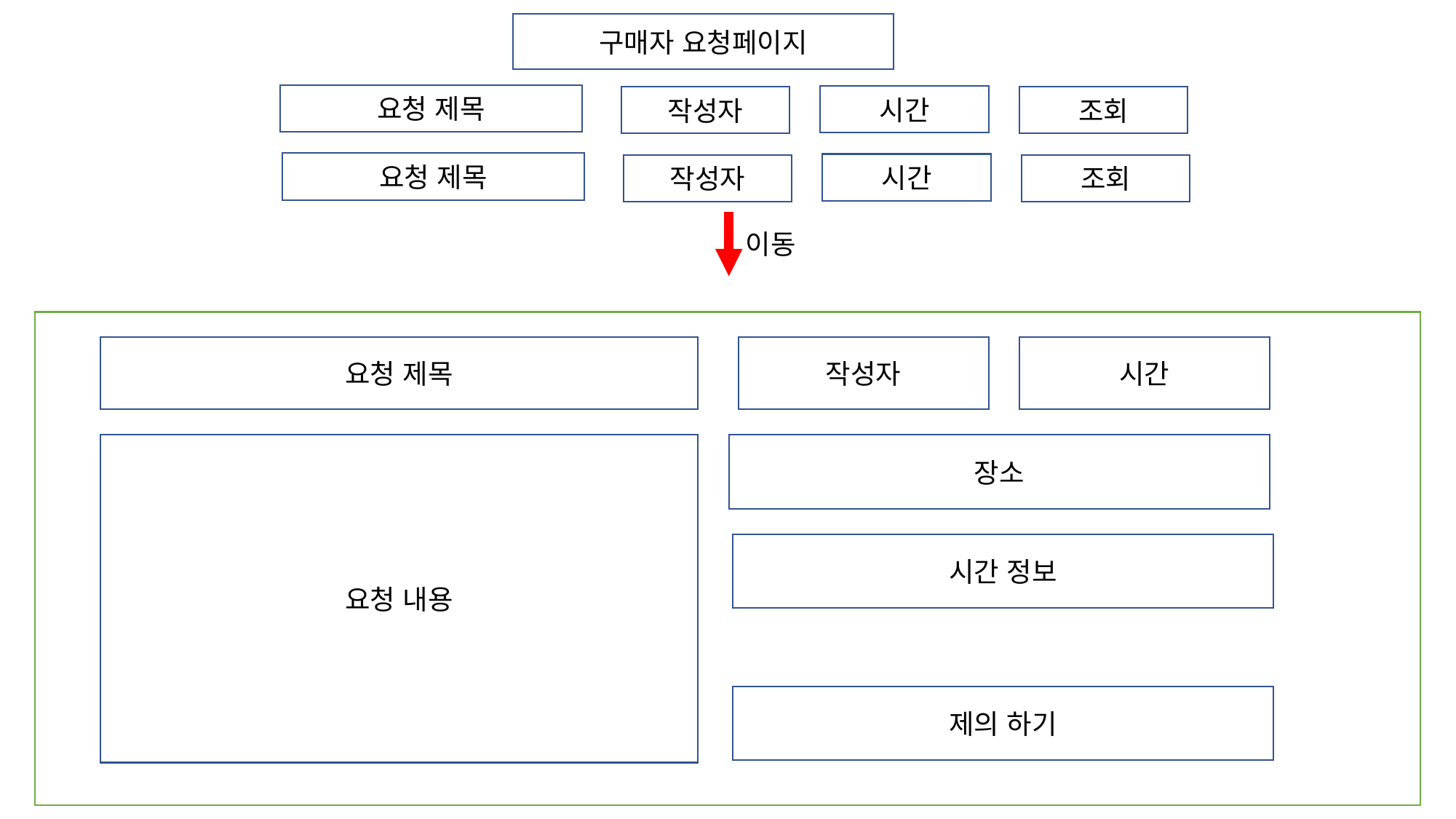

구매자 요청페이지
요청 제목
시간
작성자
조회
요청 제목
시간
작성자
조회
이동

요청 제목
작성자
시간
장소
요청 내용
시간 정보
제의 하기